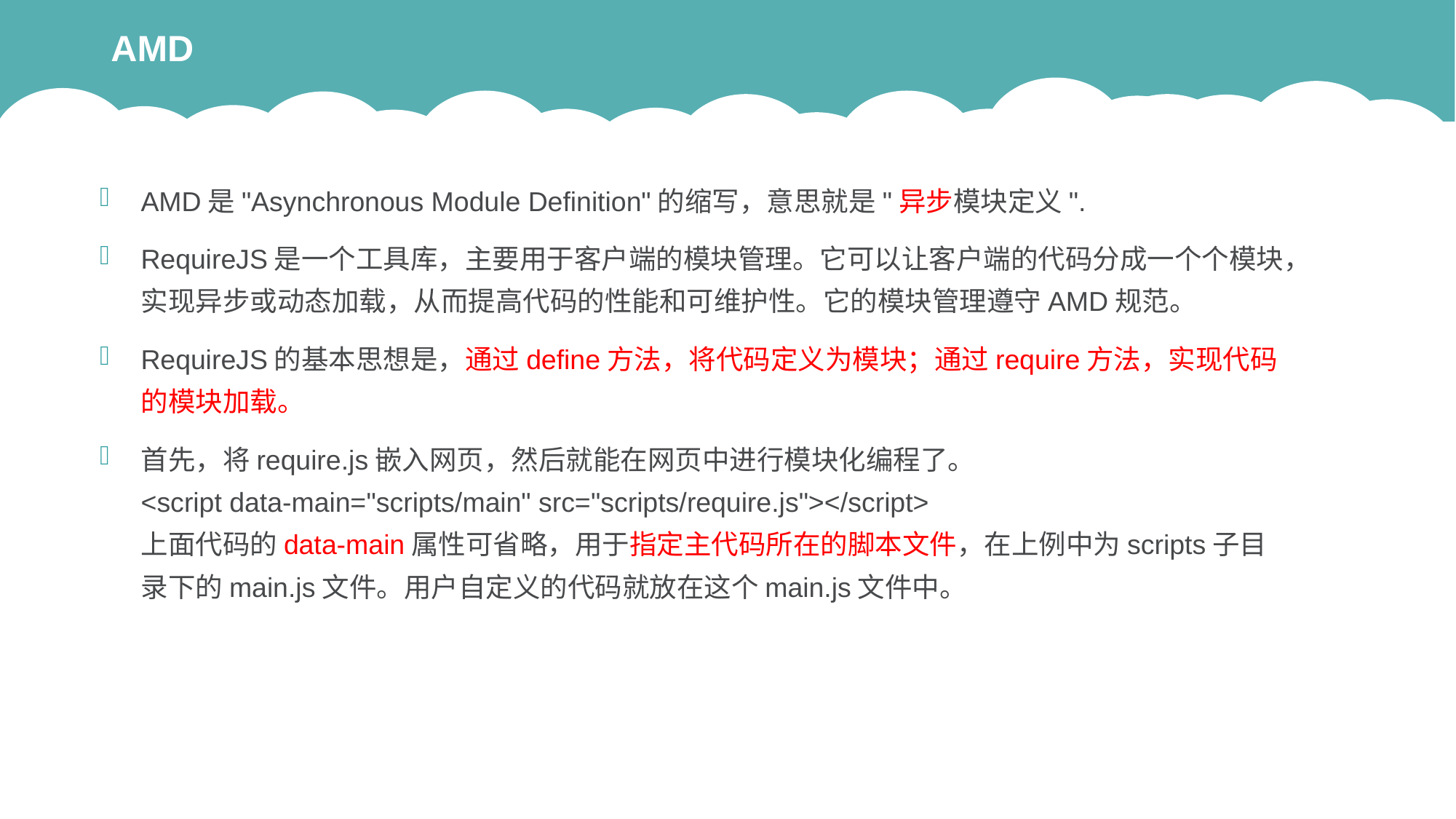

# AMD
AMD是"Asynchronous Module Definition"的缩写，意思就是"异步模块定义".
RequireJS是一个工具库，主要用于客户端的模块管理。它可以让客户端的代码分成一个个模块，实现异步或动态加载，从而提高代码的性能和可维护性。它的模块管理遵守AMD规范。
RequireJS的基本思想是，通过define方法，将代码定义为模块；通过require方法，实现代码的模块加载。
首先，将require.js嵌入网页，然后就能在网页中进行模块化编程了。
<script data-main="scripts/main" src="scripts/require.js"></script>
上面代码的data-main属性可省略，用于指定主代码所在的脚本文件，在上例中为scripts子目录下的main.js文件。用户自定义的代码就放在这个main.js文件中。